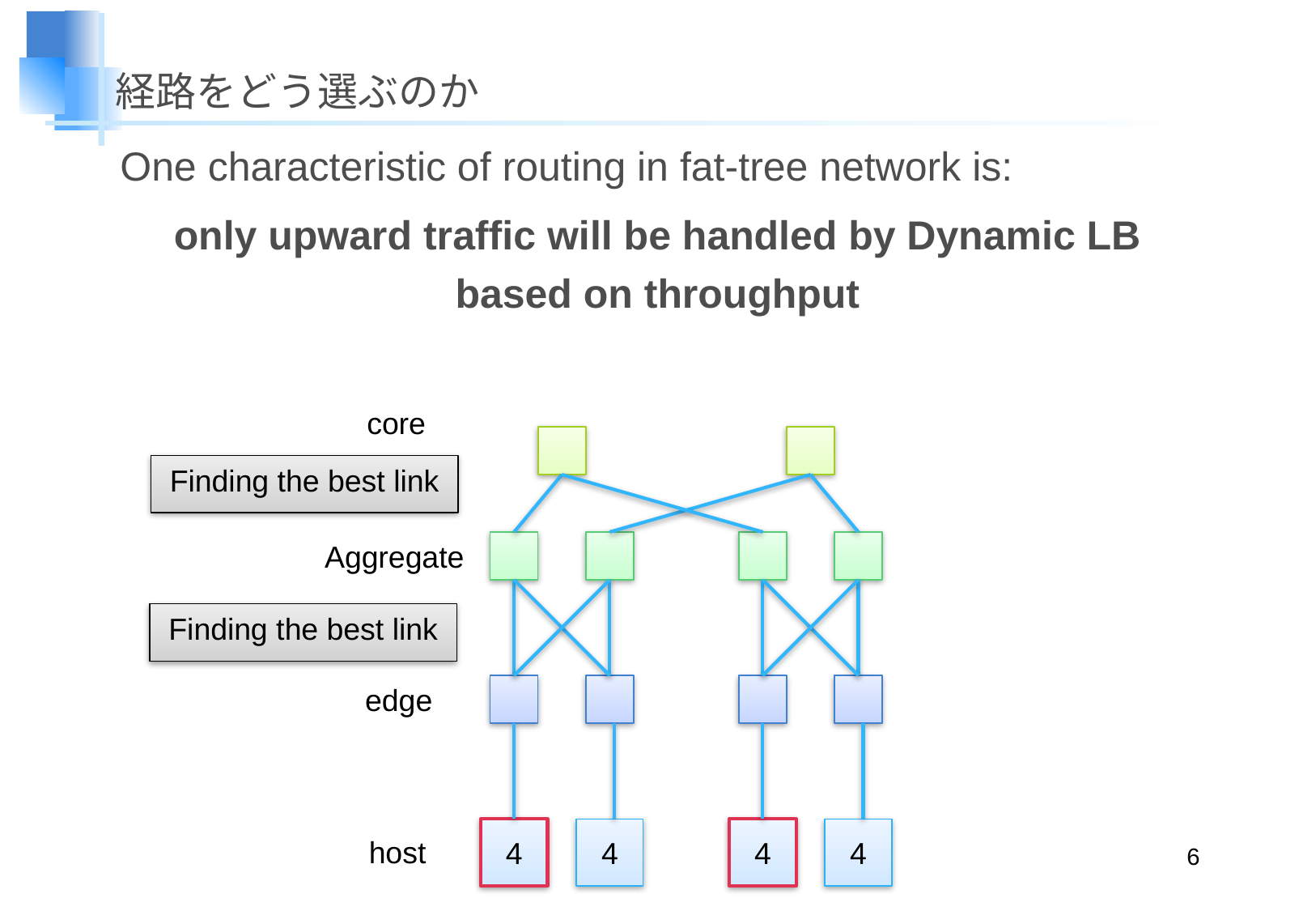

# 経路をどう選ぶのか
One characteristic of routing in fat-tree network is:
only upward traffic will be handled by Dynamic LB based on throughput

core

Finding the best link
Aggregate

Finding the best link
edge

4
4
4
4
host
6